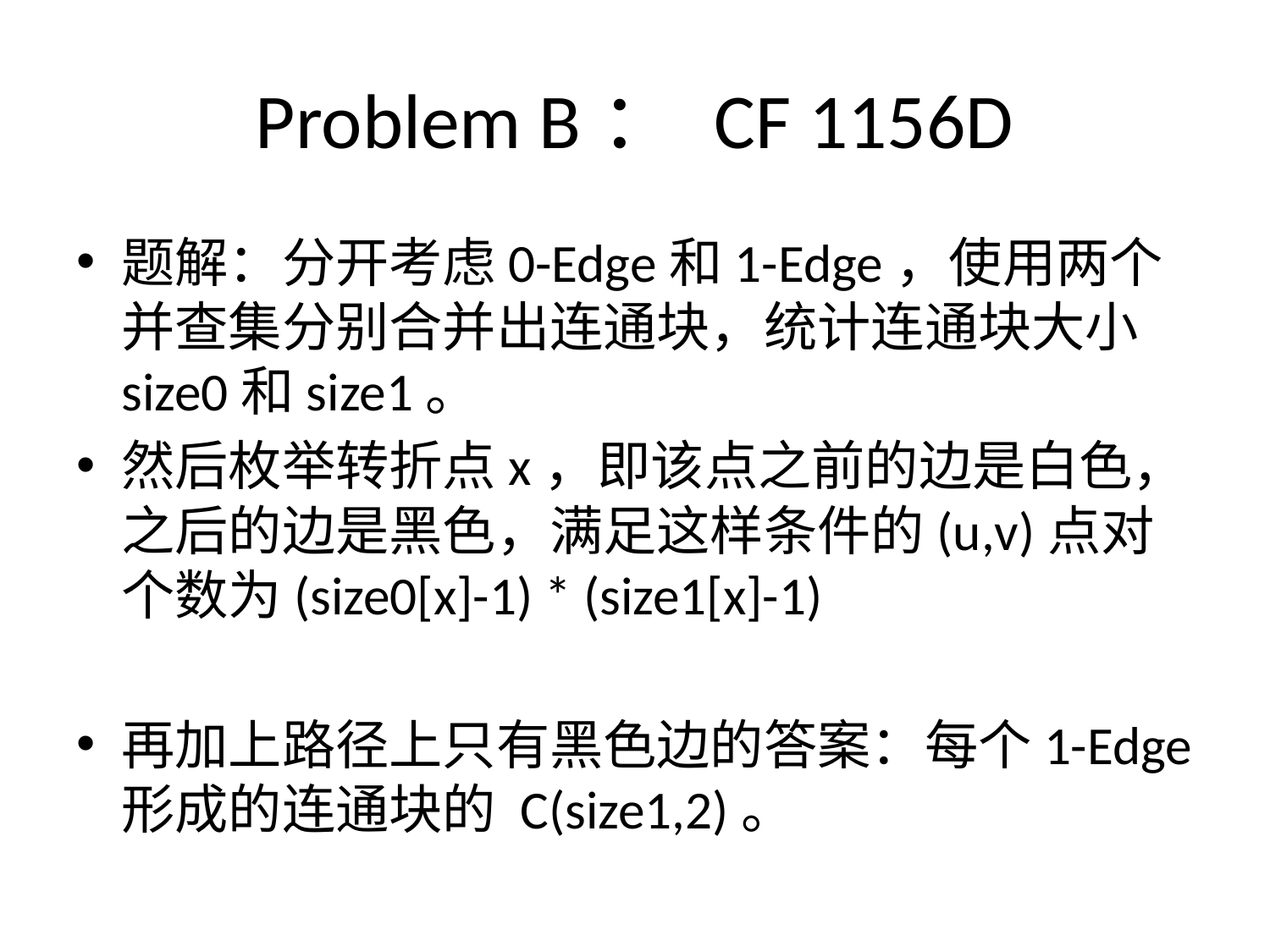

# Problem B： CF 1156D
题解：分开考虑0-Edge和1-Edge，使用两个并查集分别合并出连通块，统计连通块大小size0和size1。
然后枚举转折点x，即该点之前的边是白色，之后的边是黑色，满足这样条件的(u,v)点对个数为(size0[x]-1) * (size1[x]-1)

再加上路径上只有黑色边的答案：每个1-Edge形成的连通块的 C(size1,2)。